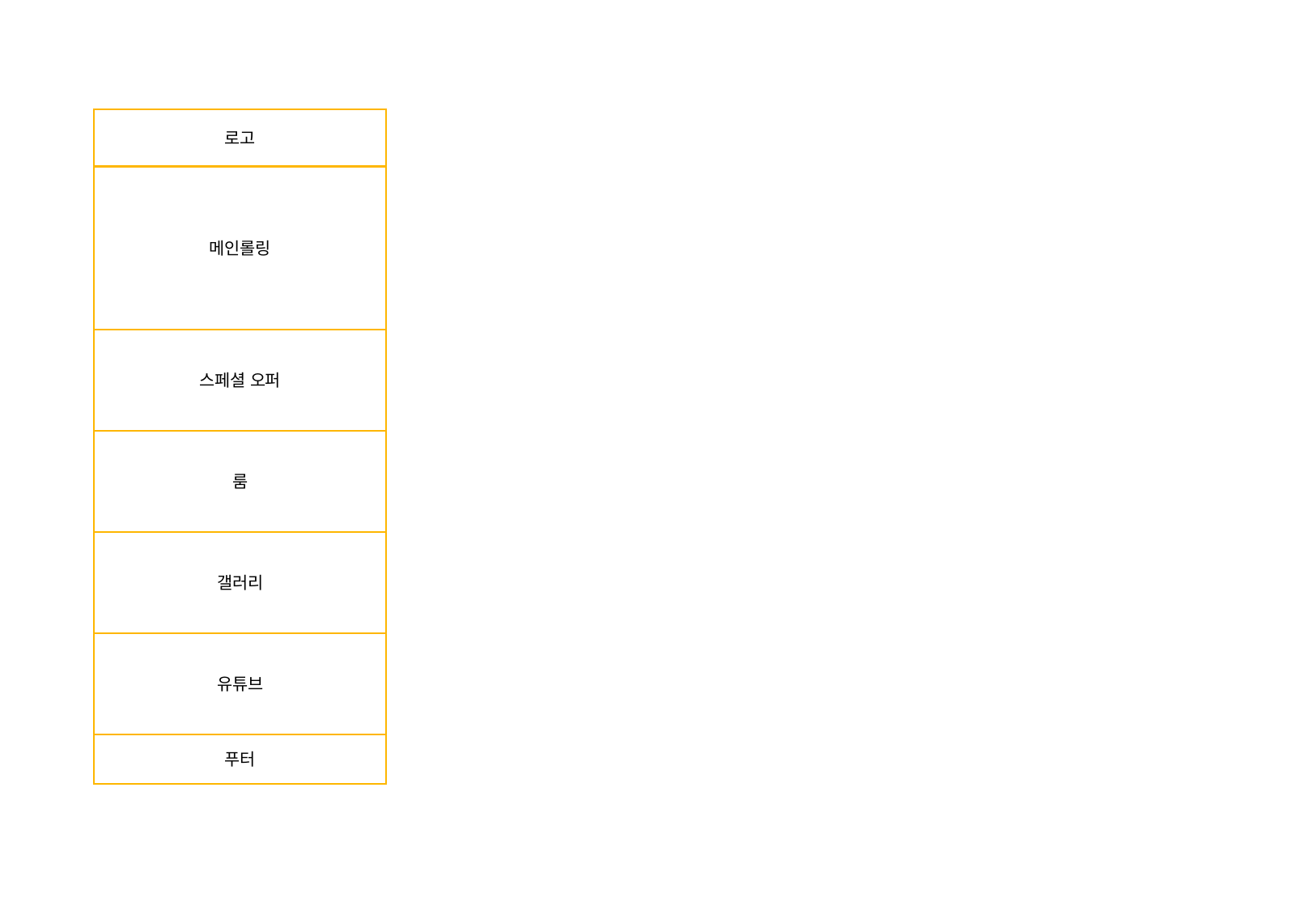

로고
메인롤링
스페셜 오퍼
룸
갤러리
유튜브
푸터